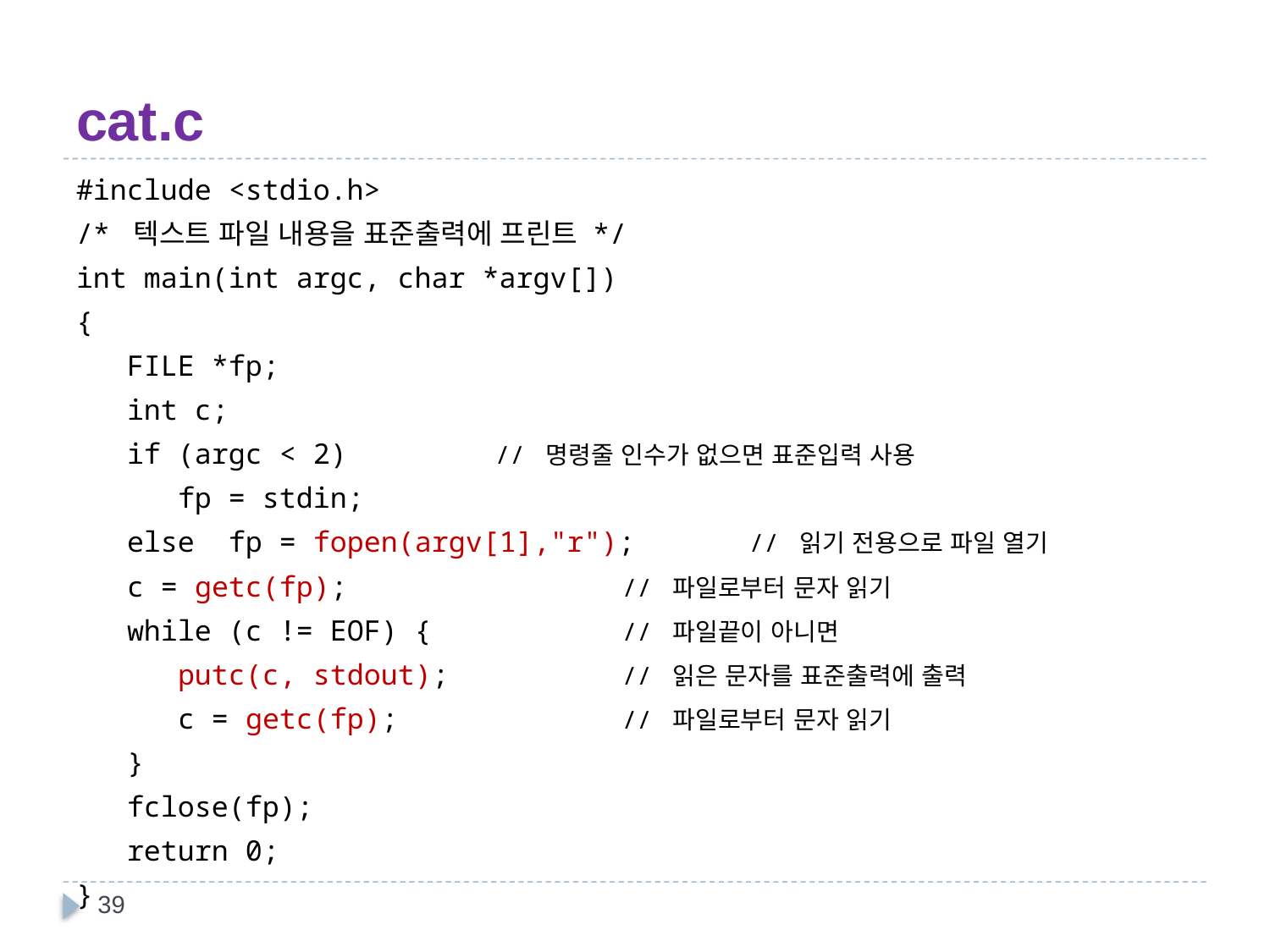

# cat.c
#include <stdio.h>
/* 텍스트 파일 내용을 표준출력에 프린트 */
int main(int argc, char *argv[])
{
   FILE *fp;
   int c;
   if (argc < 2) 		// 명령줄 인수가 없으면 표준입력 사용
      fp = stdin;
   else  fp = fopen(argv[1],"r");	// 읽기 전용으로 파일 열기
   c = getc(fp); 			// 파일로부터 문자 읽기
   while (c != EOF) { 		// 파일끝이 아니면
      putc(c, stdout); 		// 읽은 문자를 표준출력에 출력
      c = getc(fp); 		// 파일로부터 문자 읽기
   }
   fclose(fp);
   return 0;
}

39